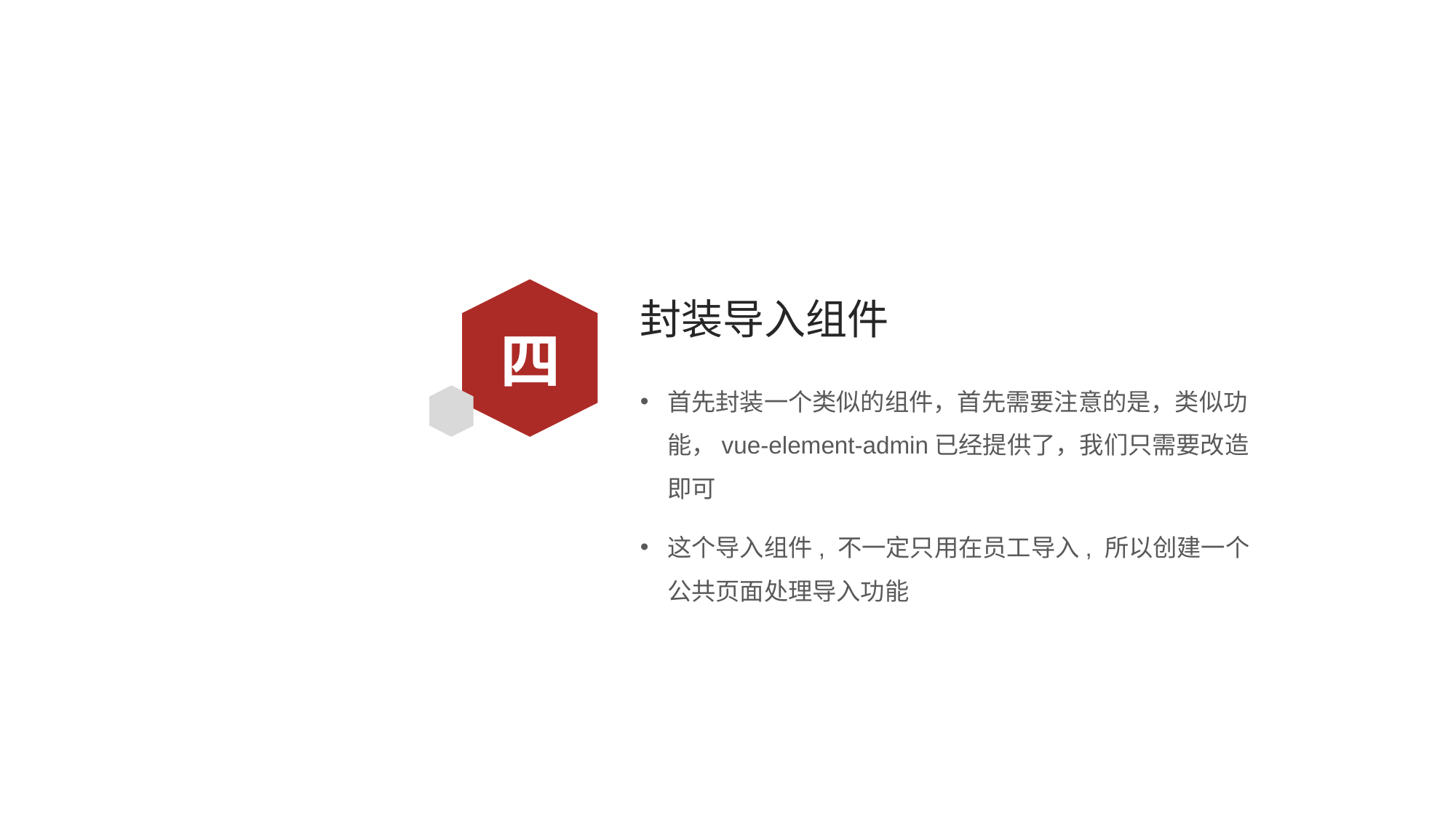

# 封装导入组件
四
首先封装一个类似的组件，首先需要注意的是，类似功能，vue-element-admin已经提供了，我们只需要改造即可
这个导入组件, 不一定只用在员工导入, 所以创建一个公共页面处理导入功能